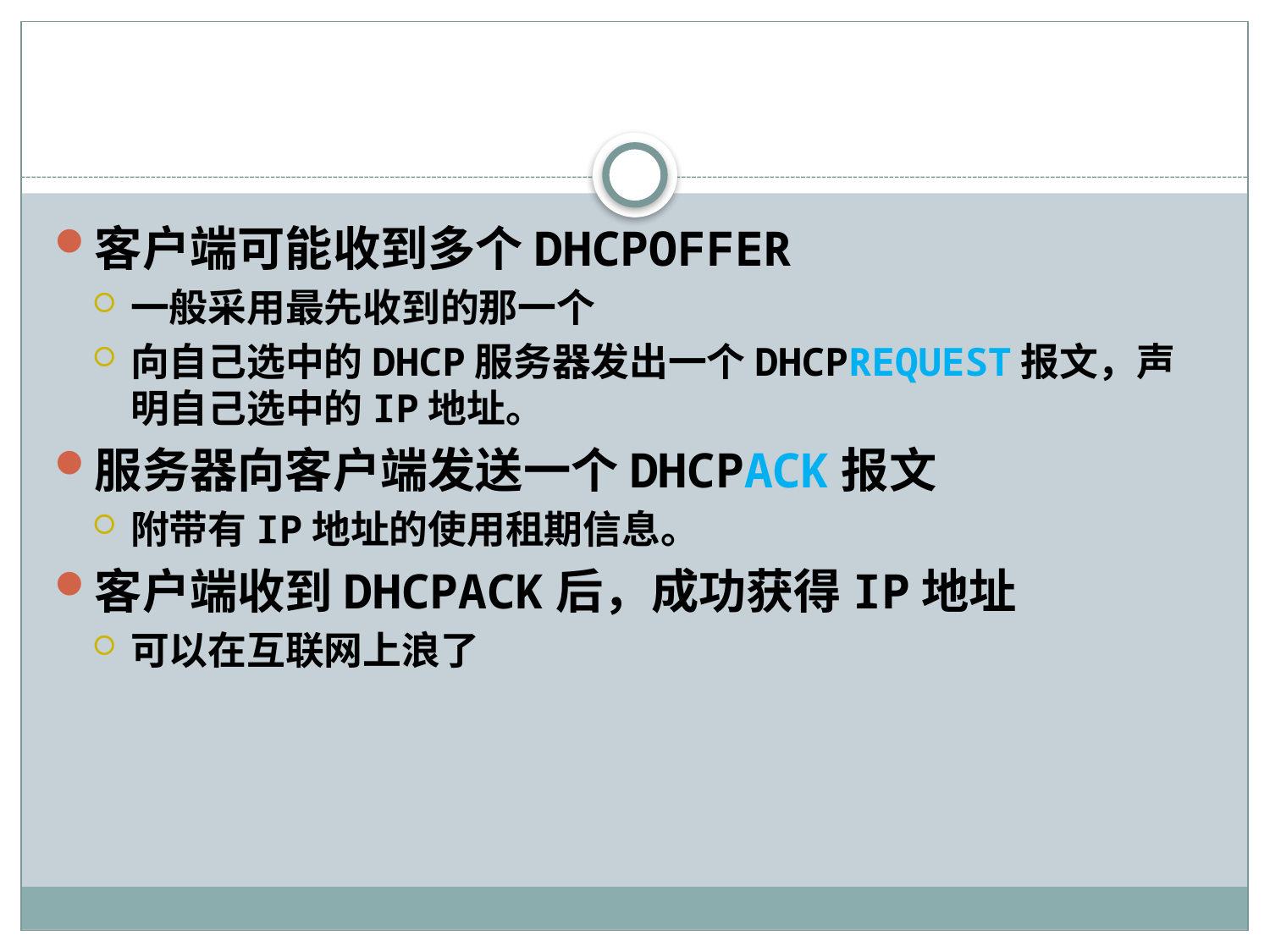

#
客户端可能收到多个DHCPOFFER
一般采用最先收到的那一个
向自己选中的DHCP服务器发出一个DHCPREQUEST报文，声明自己选中的IP地址。
服务器向客户端发送一个DHCPACK报文
附带有IP地址的使用租期信息。
客户端收到DHCPACK后，成功获得IP地址
可以在互联网上浪了